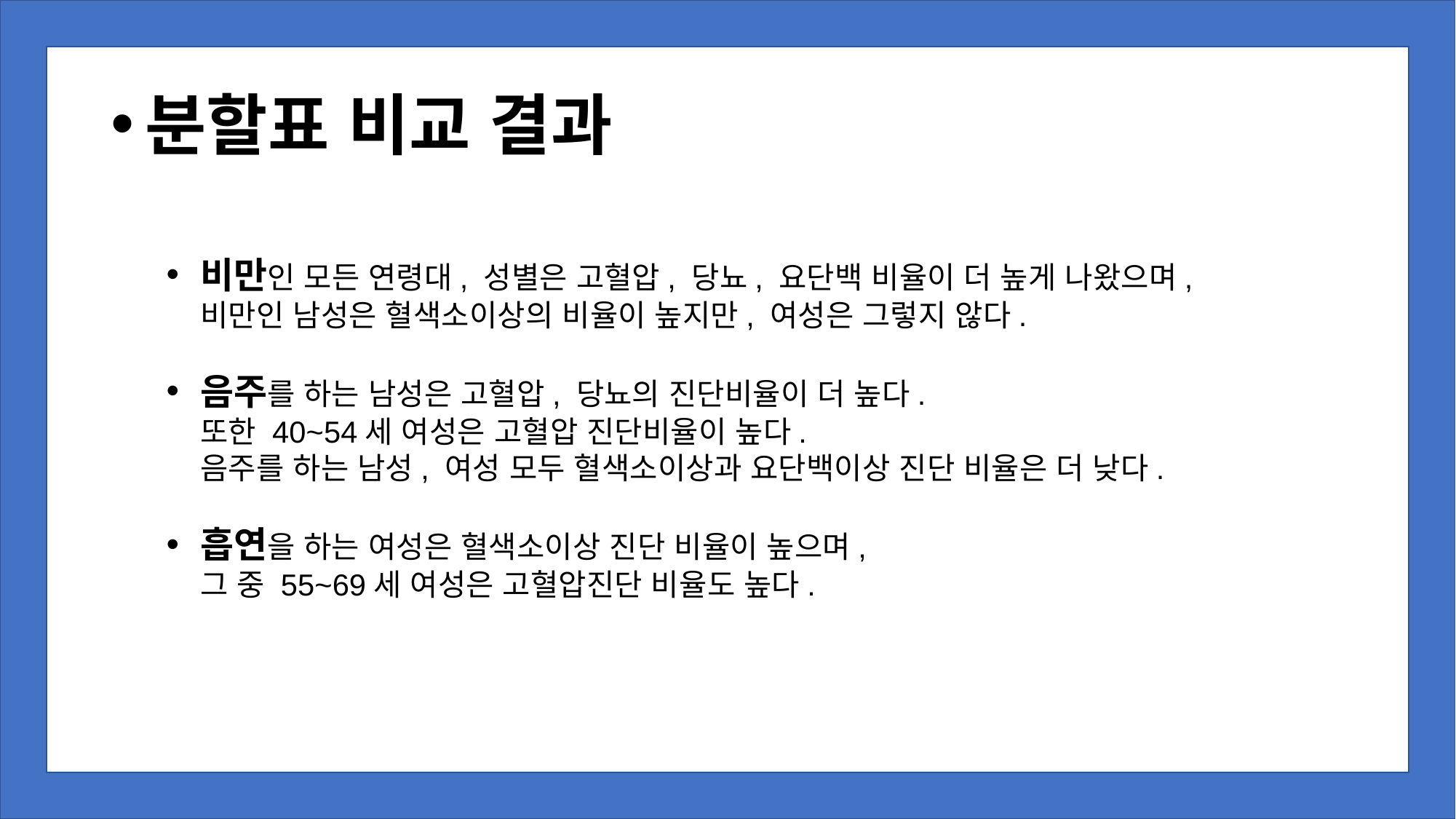

분할표 비교 결과
비만인 모든 연령대, 성별은 고혈압, 당뇨, 요단백 비율이 더 높게 나왔으며,
비만인 남성은 혈색소이상의 비율이 높지만, 여성은 그렇지 않다.
음주를 하는 남성은 고혈압, 당뇨의 진단비율이 더 높다.
또한 40~54세 여성은 고혈압 진단비율이 높다.
음주를 하는 남성, 여성 모두 혈색소이상과 요단백이상 진단 비율은 더 낮다.
흡연을 하는 여성은 혈색소이상 진단 비율이 높으며,
그 중 55~69세 여성은 고혈압진단 비율도 높다.